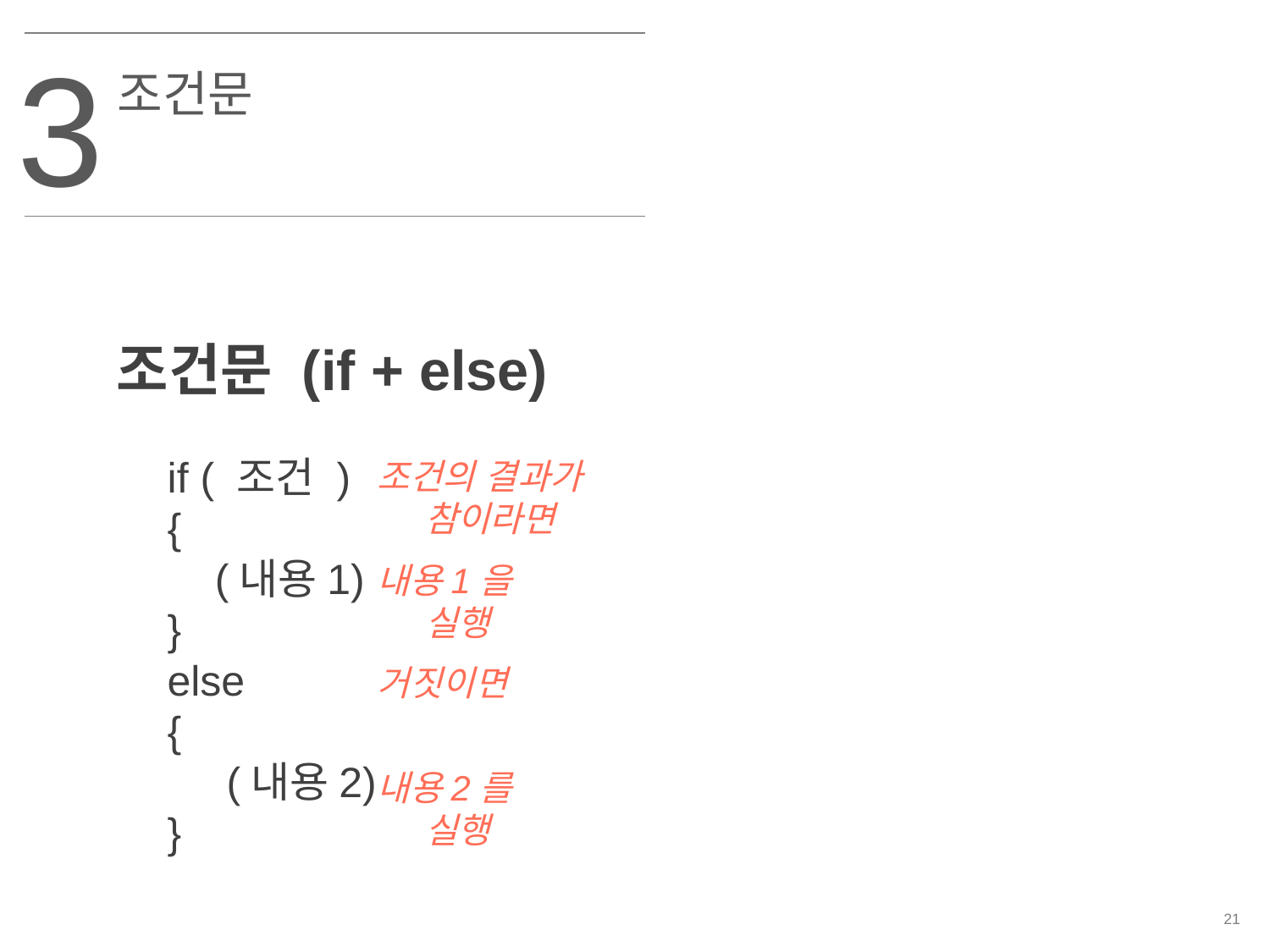

3
조건문
조건문 (if + else)
if ( 조건 )
{
    (내용1)
}
else
{
     (내용2)
}
조건의 결과가 참이라면
내용1을 실행
거짓이면
내용2를 실행